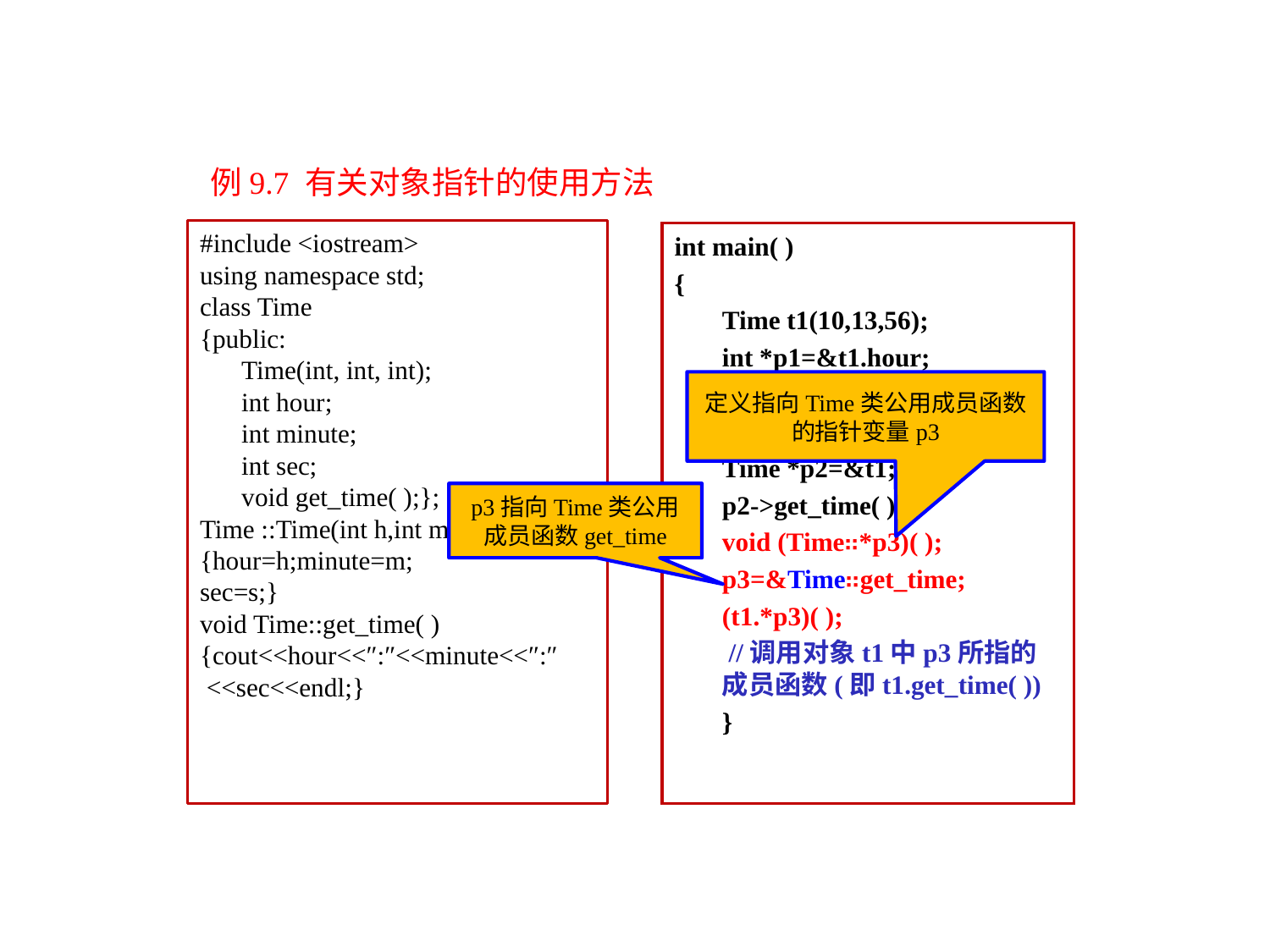

例9.7 有关对象指针的使用方法
#include <iostream>
using namespace std;
class Time
{public:
Time(int, int, int);
int hour;
int minute;
int sec;
void get_time( );};
Time ::Time(int h,int m,int s)
{hour=h;minute=m;
sec=s;}
void Time::get_time( )
{cout<<hour<<″:″<<minute<<″:″
 <<sec<<endl;}

int main( )
{
Time t1(10,13,56);
int *p1=&t1.hour;
cout<<*p1<<endl;
t1.get_time( );
Time *p2=&t1;
p2->get_time( );
void (Time∷*p3)( );
p3=&Time∷get_time;
(t1.*p3)( );
 //调用对象t1中p3所指的成员函数(即t1.get_time( ))
}
定义指向Time类公用成员函数的指针变量p3
p3指向Time类公用成员函数get_time